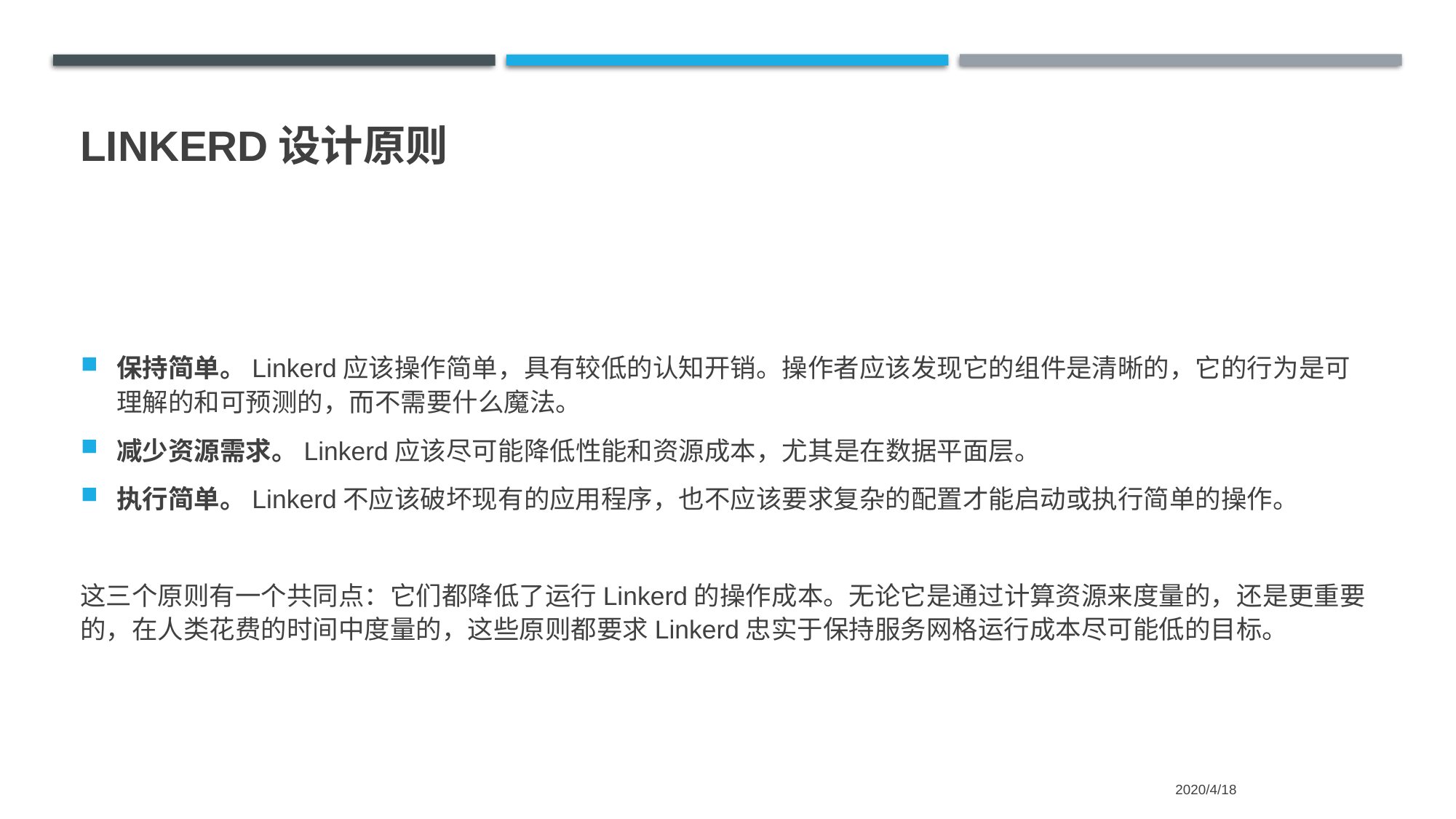

# Linkerd设计原则
保持简单。Linkerd应该操作简单，具有较低的认知开销。操作者应该发现它的组件是清晰的，它的行为是可理解的和可预测的，而不需要什么魔法。
减少资源需求。Linkerd应该尽可能降低性能和资源成本，尤其是在数据平面层。
执行简单。Linkerd不应该破坏现有的应用程序，也不应该要求复杂的配置才能启动或执行简单的操作。

这三个原则有一个共同点：它们都降低了运行Linkerd的操作成本。无论它是通过计算资源来度量的，还是更重要的，在人类花费的时间中度量的，这些原则都要求Linkerd忠实于保持服务网格运行成本尽可能低的目标。
2020/4/18